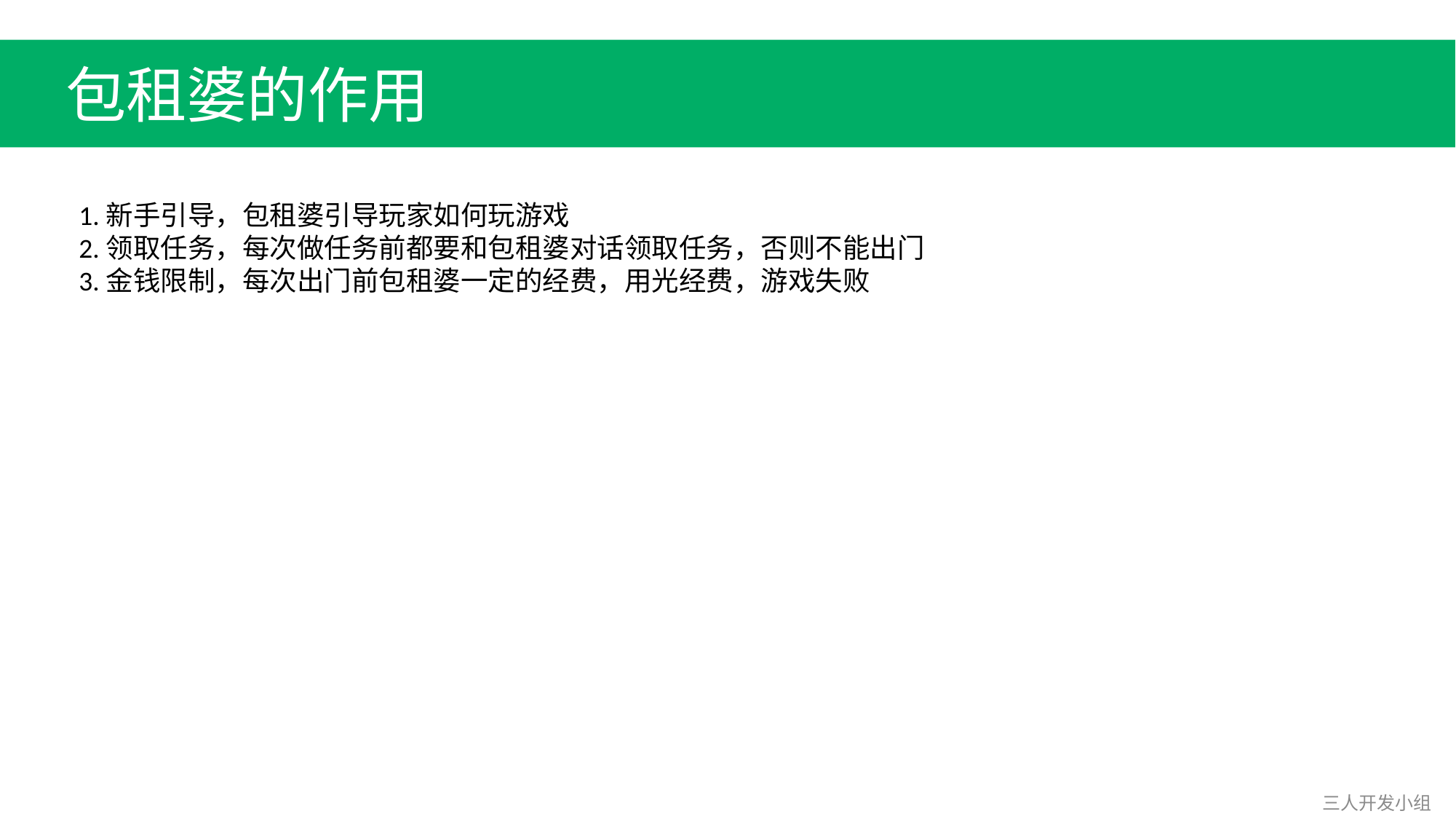

包租婆的作用
1.新手引导，包租婆引导玩家如何玩游戏
2.领取任务，每次做任务前都要和包租婆对话领取任务，否则不能出门
3.金钱限制，每次出门前包租婆一定的经费，用光经费，游戏失败
三人开发小组